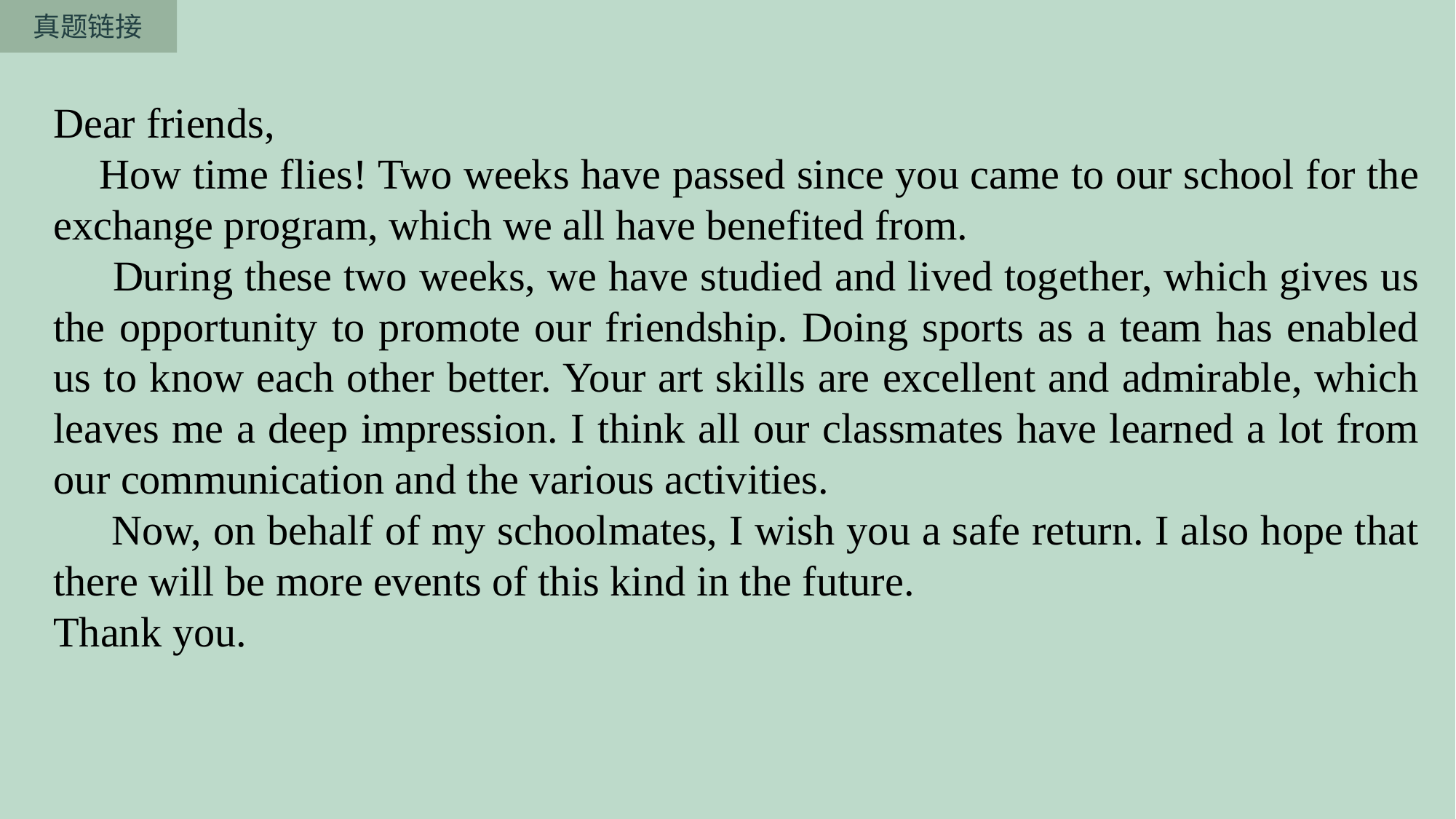

真题链接
Dear friends,
    How time flies! Two weeks have passed since you came to our school for the exchange program, which we all have benefited from.
     During these two weeks, we have studied and lived together, which gives us the opportunity to promote our friendship. Doing sports as a team has enabled us to know each other better. Your art skills are excellent and admirable, which leaves me a deep impression. I think all our classmates have learned a lot from our communication and the various activities.
     Now, on behalf of my schoolmates, I wish you a safe return. I also hope that there will be more events of this kind in the future.
Thank you.